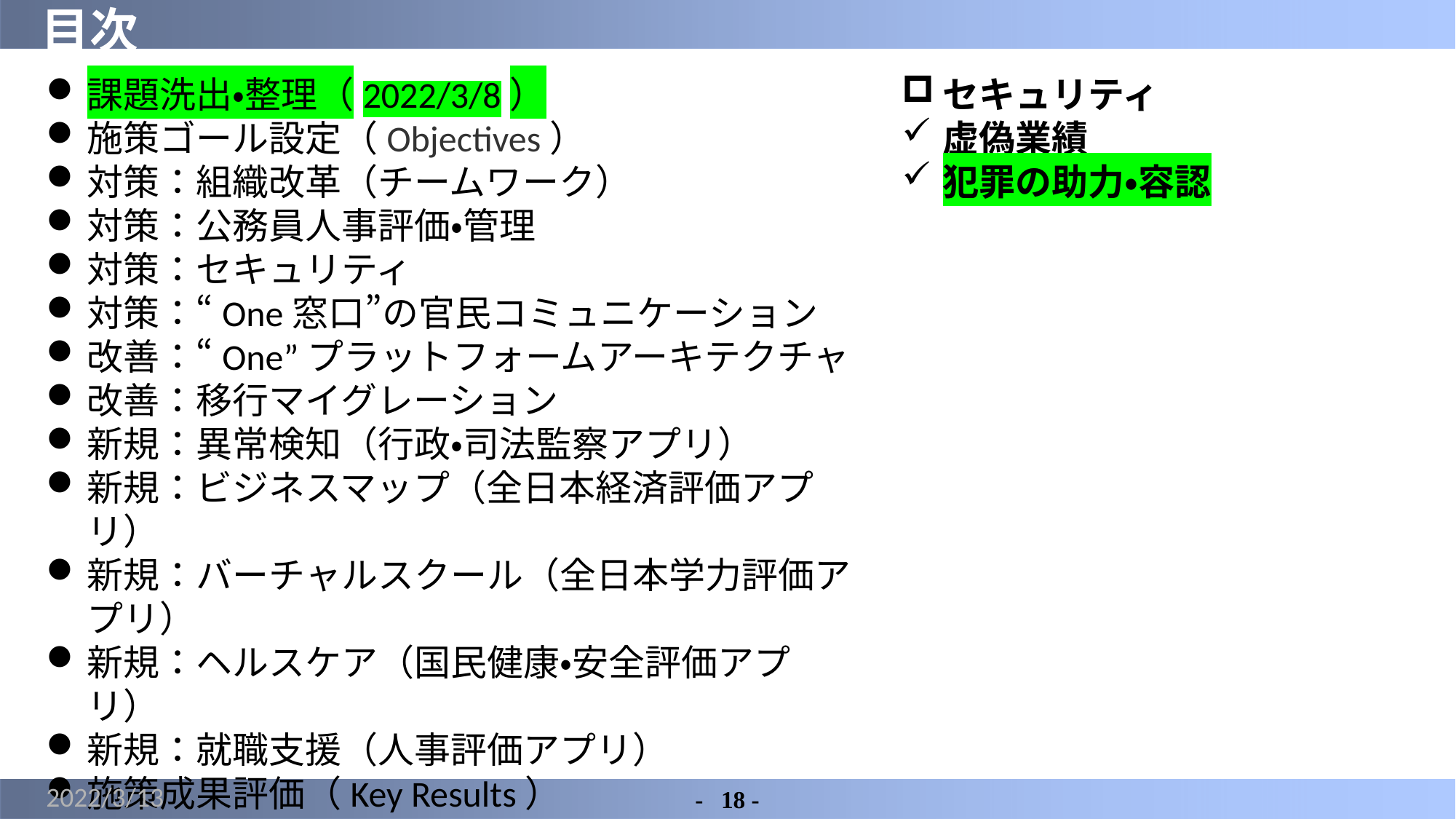

# 目次
課題洗出・整理（2022/3/8）
施策ゴール設定（Objectives）
対策：組織改革（チームワーク）
対策：公務員人事評価・管理
対策：セキュリティ
対策：“One窓口”の官民コミュニケーション
改善：“One”プラットフォームアーキテクチャ
改善：移行マイグレーション
新規：異常検知（行政・司法監察アプリ）
新規：ビジネスマップ（全日本経済評価アプリ）
新規：バーチャルスクール（全日本学力評価アプリ）
新規：ヘルスケア（国民健康・安全評価アプリ）
新規：就職支援（人事評価アプリ）
施策成果評価（Key Results）
付録
セキュリティ
虚偽業績
犯罪の助力・容認
2022/3/13
-	18 -